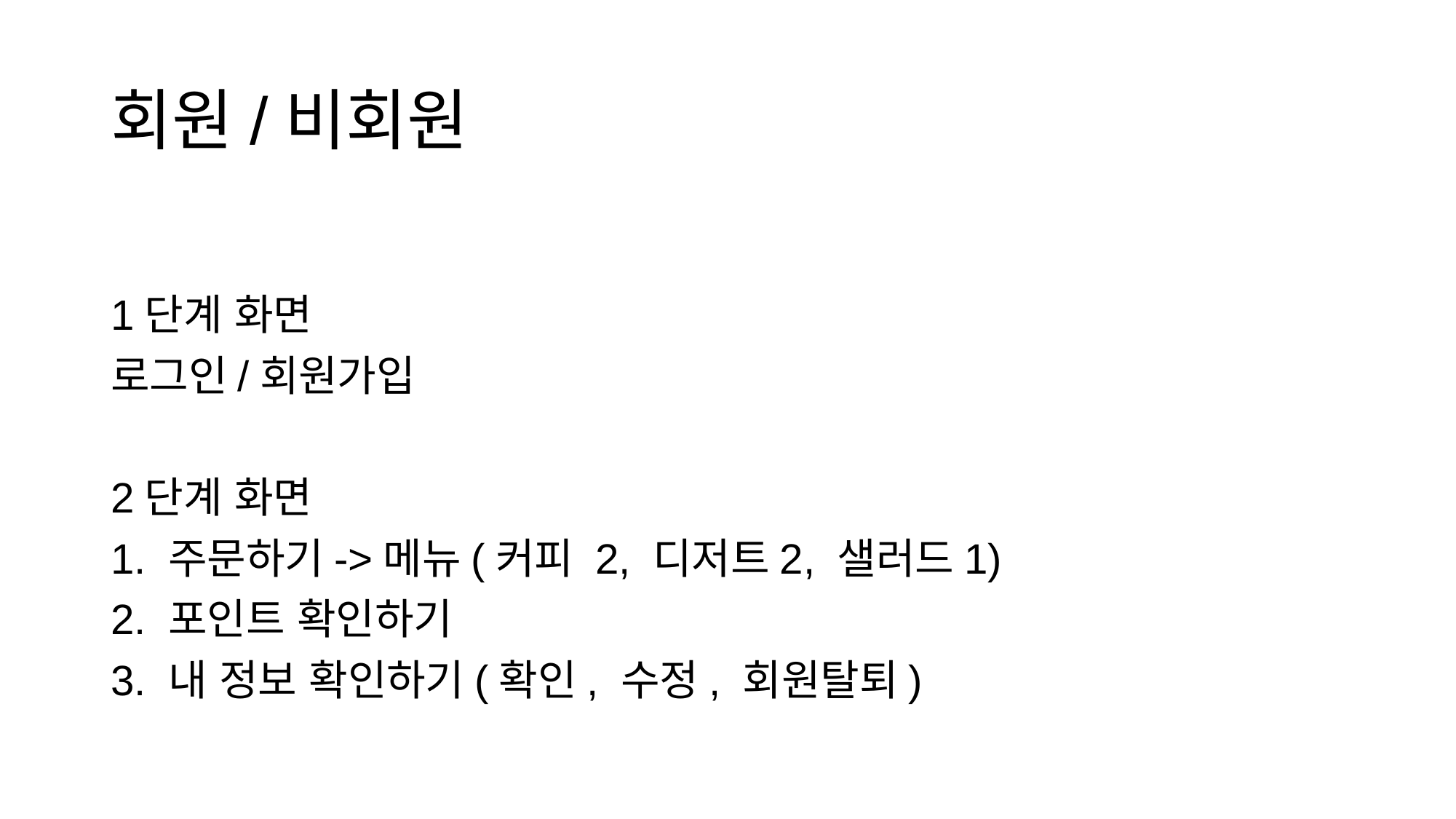

# 회원/비회원

1단계 화면
로그인/회원가입

2단계 화면
1. 주문하기->메뉴(커피 2, 디저트2, 샐러드1)
2. 포인트 확인하기
3. 내 정보 확인하기(확인, 수정, 회원탈퇴)